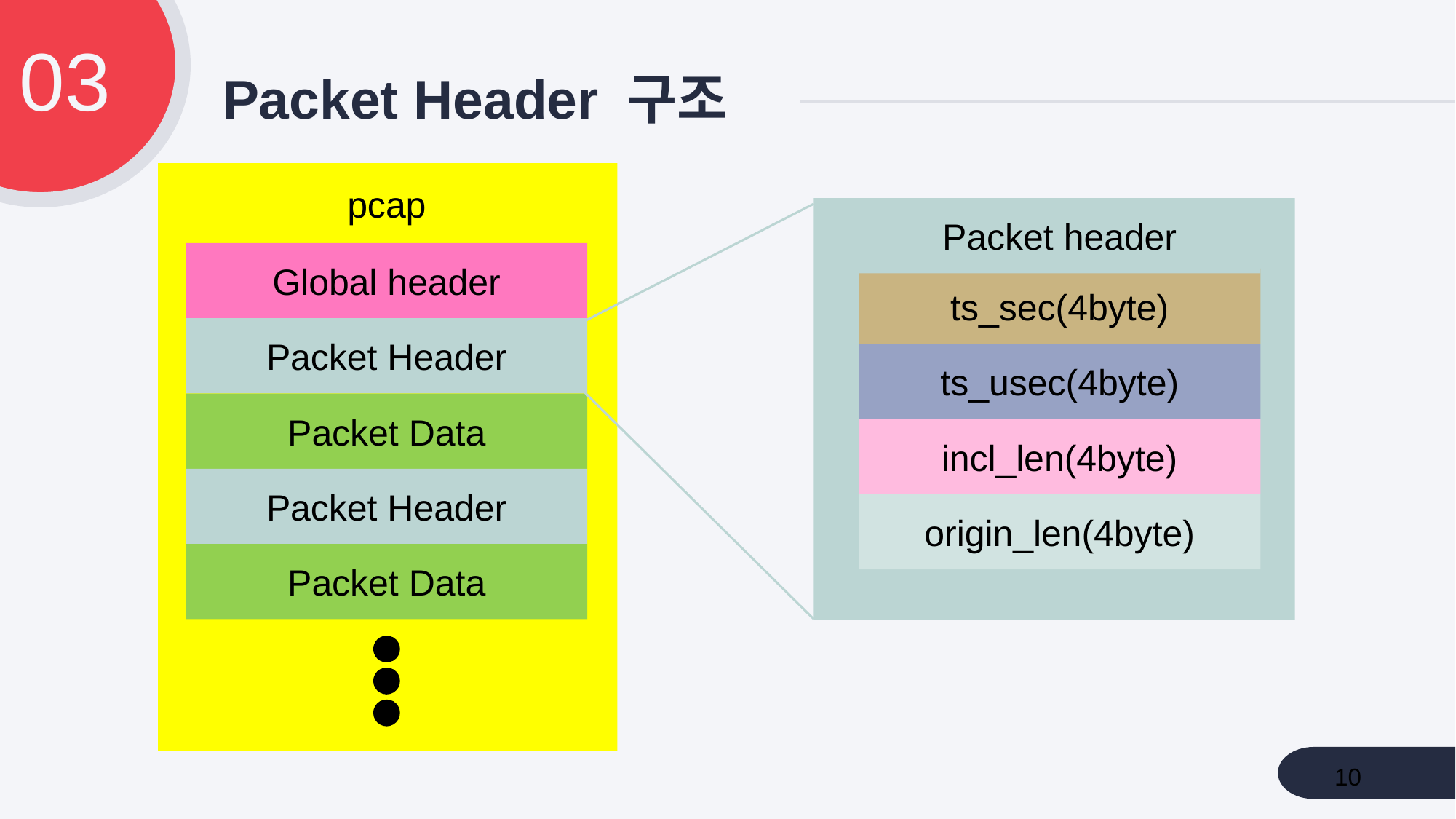

03
# Packet Header 구조

pcap
Global header
Packet Header
Packet Data
Packet Header
Packet Data

Packet header

ts_sec(4byte)
ts_usec(4byte)
incl_len(4byte)
origin_len(4byte)
10